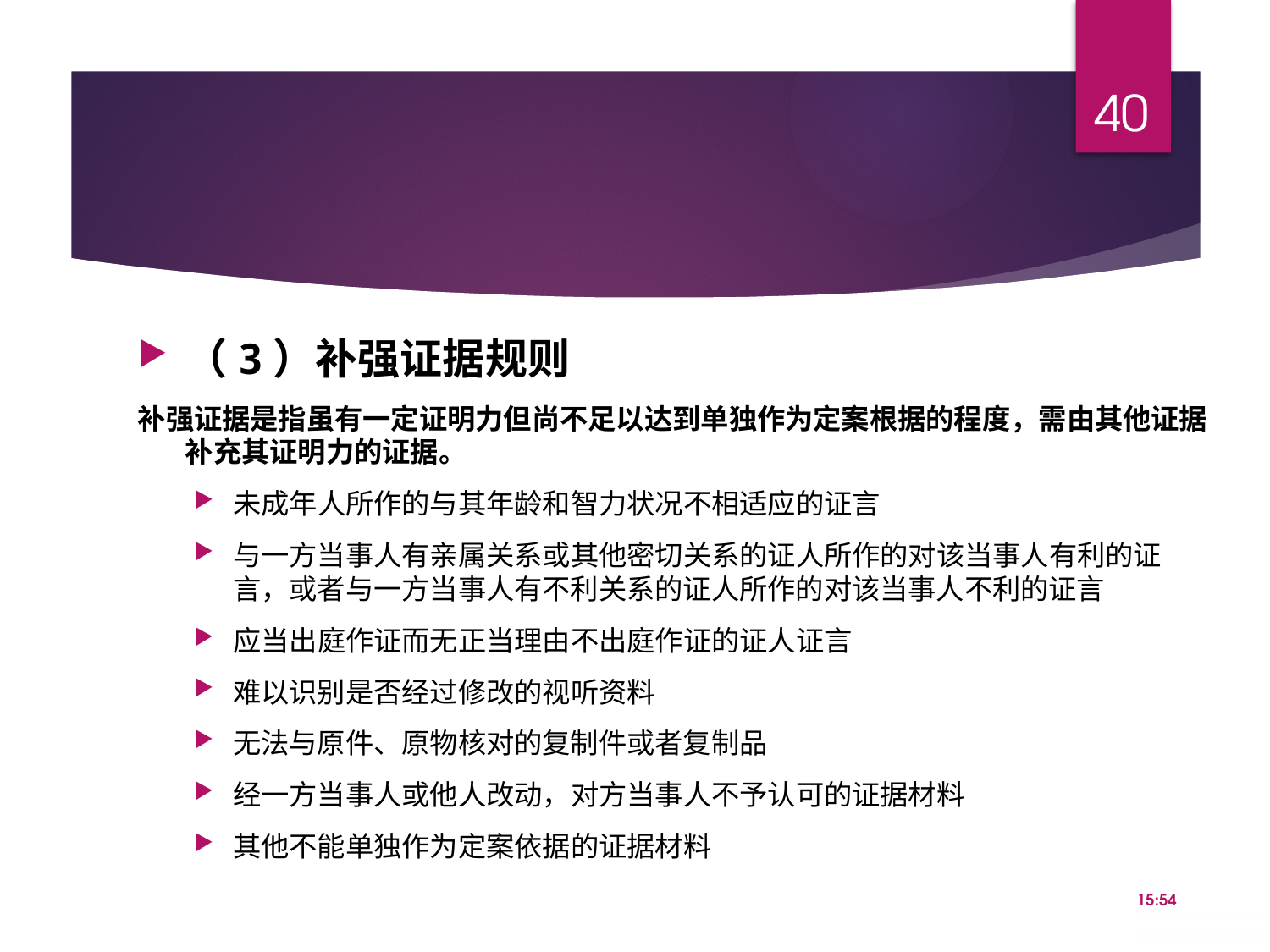

40
#
（3）补强证据规则
补强证据是指虽有一定证明力但尚不足以达到单独作为定案根据的程度，需由其他证据补充其证明力的证据。
未成年人所作的与其年龄和智力状况不相适应的证言
与一方当事人有亲属关系或其他密切关系的证人所作的对该当事人有利的证言，或者与一方当事人有不利关系的证人所作的对该当事人不利的证言
应当出庭作证而无正当理由不出庭作证的证人证言
难以识别是否经过修改的视听资料
无法与原件、原物核对的复制件或者复制品
经一方当事人或他人改动，对方当事人不予认可的证据材料
其他不能单独作为定案依据的证据材料

15:54